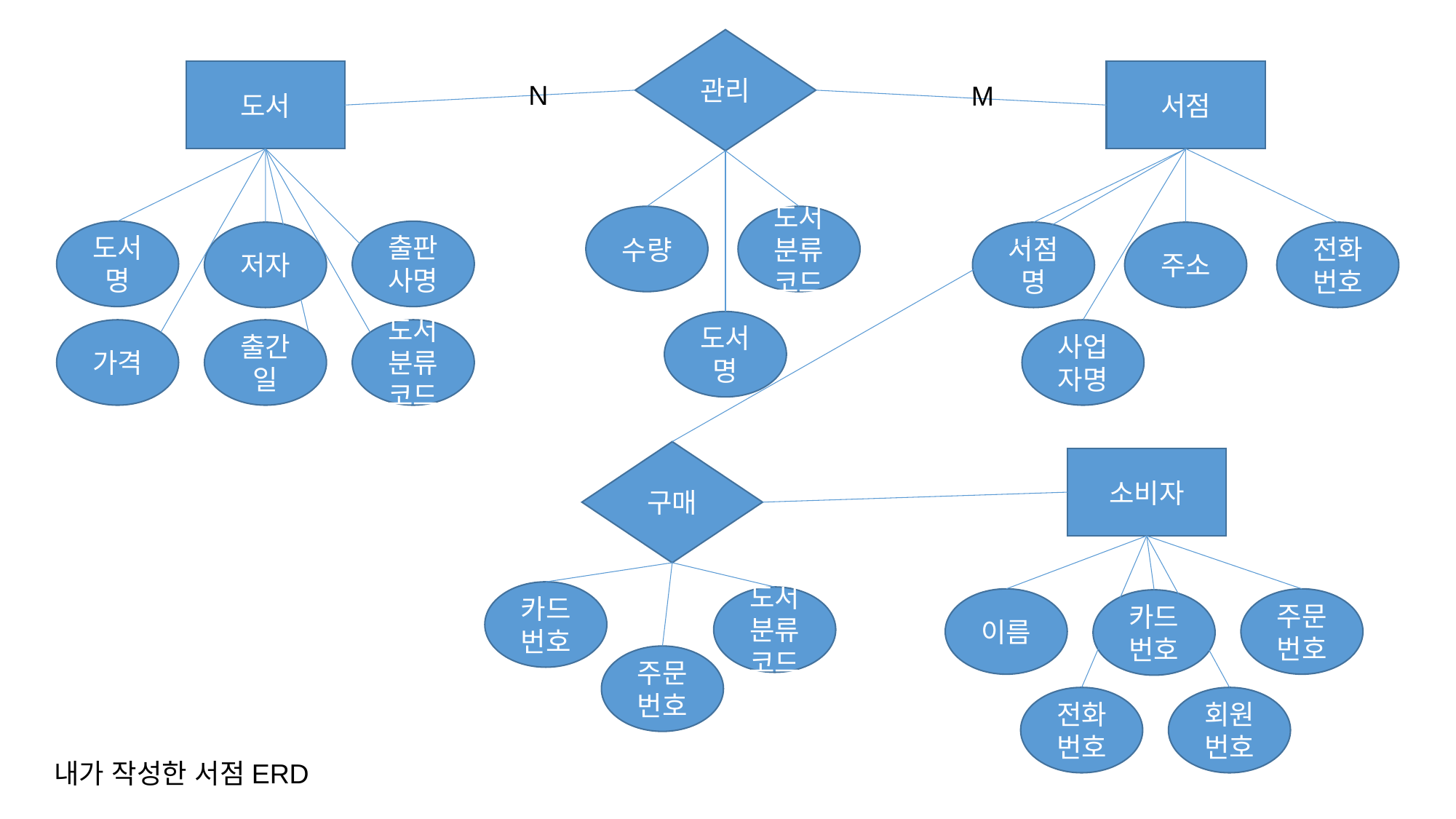

관리
도서
서점
N
M
수량
도서분류코드
출판사명
도서명
저자
전화번호
서점명
주소
도서명
사업자명
도서분류코드
가격
출간일
구매
소비자
카드번호
도서분류코드
주문번호
이름
카드번호
주문번호
전화번호
회원번호
내가 작성한 서점ERD